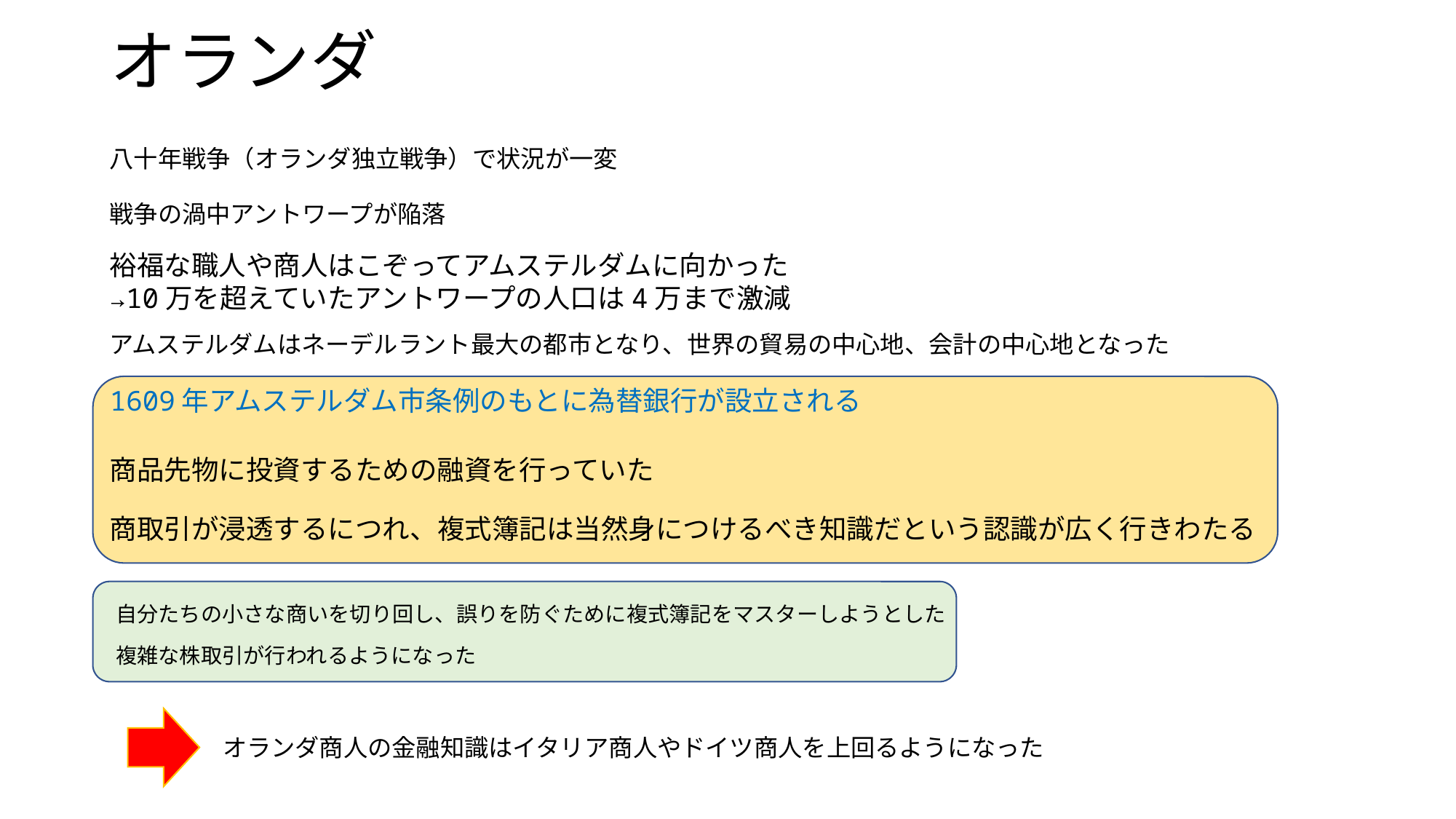

# オランダ
八十年戦争（オランダ独立戦争）で状況が一変
戦争の渦中アントワープが陥落
裕福な職人や商人はこぞってアムステルダムに向かった
→10万を超えていたアントワープの人口は4万まで激減
アムステルダムはネーデルラント最大の都市となり、世界の貿易の中心地、会計の中心地となった

1609年アムステルダム市条例のもとに為替銀行が設立される
商品先物に投資するための融資を行っていた
商取引が浸透するにつれ、複式簿記は当然身につけるべき知識だという認識が広く行きわたる

自分たちの小さな商いを切り回し、誤りを防ぐために複式簿記をマスターしようとした
複雑な株取引が行われるようになった

オランダ商人の金融知識はイタリア商人やドイツ商人を上回るようになった